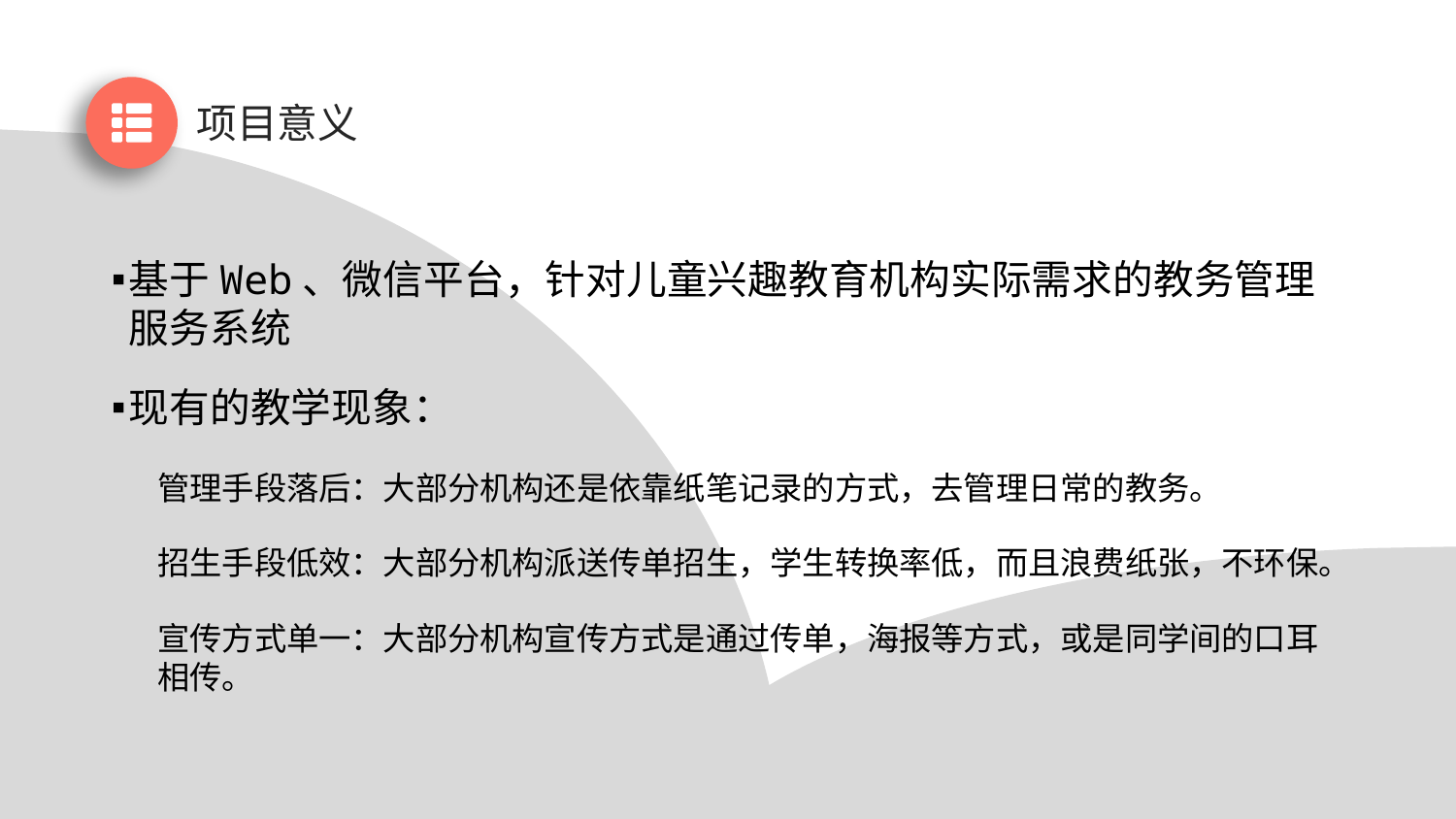

项目意义

基于Web、微信平台，针对儿童兴趣教育机构实际需求的教务管理服务系统
现有的教学现象：
管理手段落后：大部分机构还是依靠纸笔记录的方式，去管理日常的教务。
招生手段低效：大部分机构派送传单招生，学生转换率低，而且浪费纸张，不环保。
宣传方式单一：大部分机构宣传方式是通过传单，海报等方式，或是同学间的口耳相传。